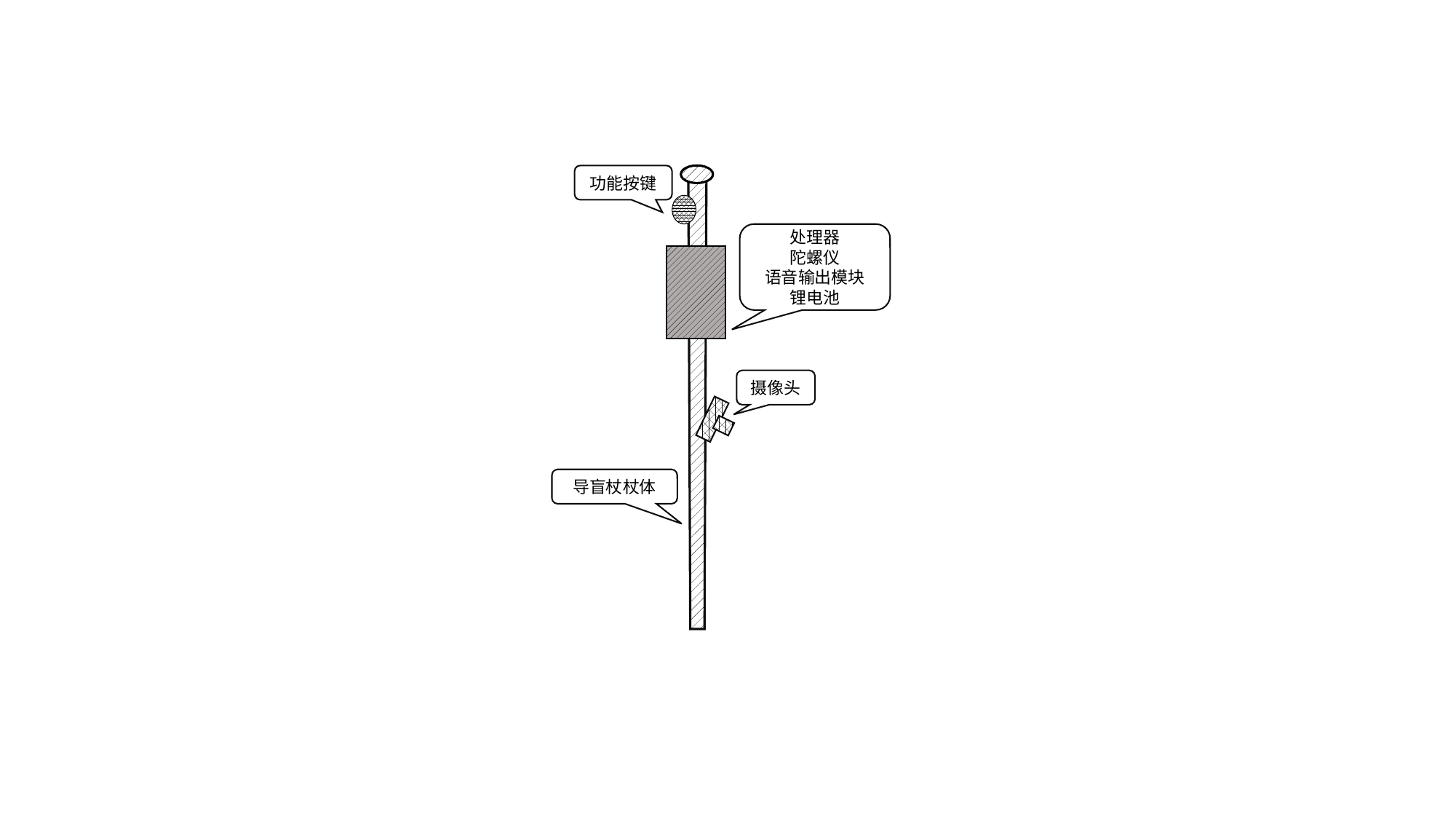

功能按键

处理器
陀螺仪
语音输出模块
锂电池

摄像头

导盲杖杖体